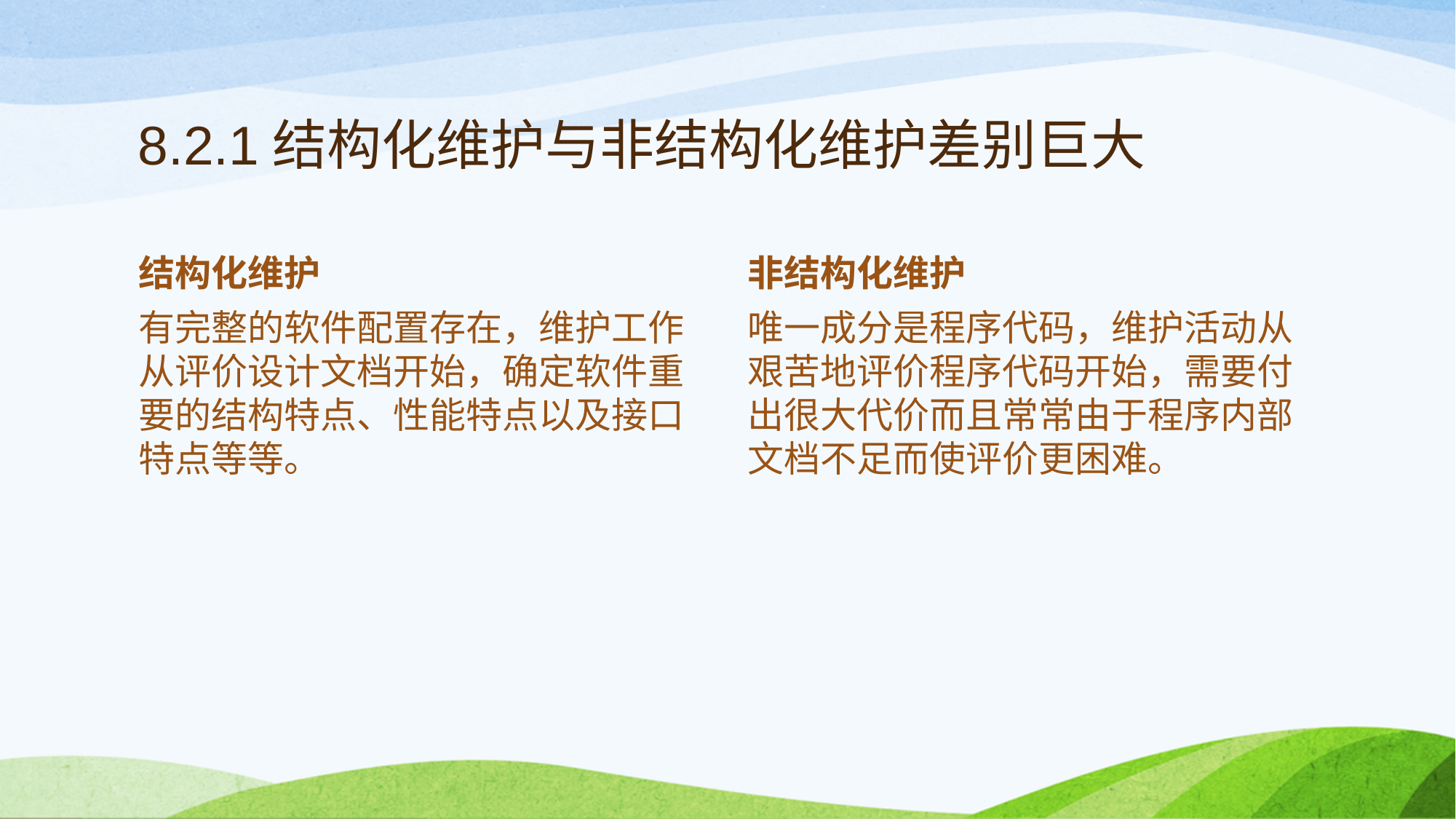

# 8.2.1结构化维护与非结构化维护差别巨大
结构化维护
非结构化维护
有完整的软件配置存在，维护工作从评价设计文档开始，确定软件重要的结构特点、性能特点以及接口特点等等。
唯一成分是程序代码，维护活动从艰苦地评价程序代码开始，需要付出很大代价而且常常由于程序内部文档不足而使评价更困难。